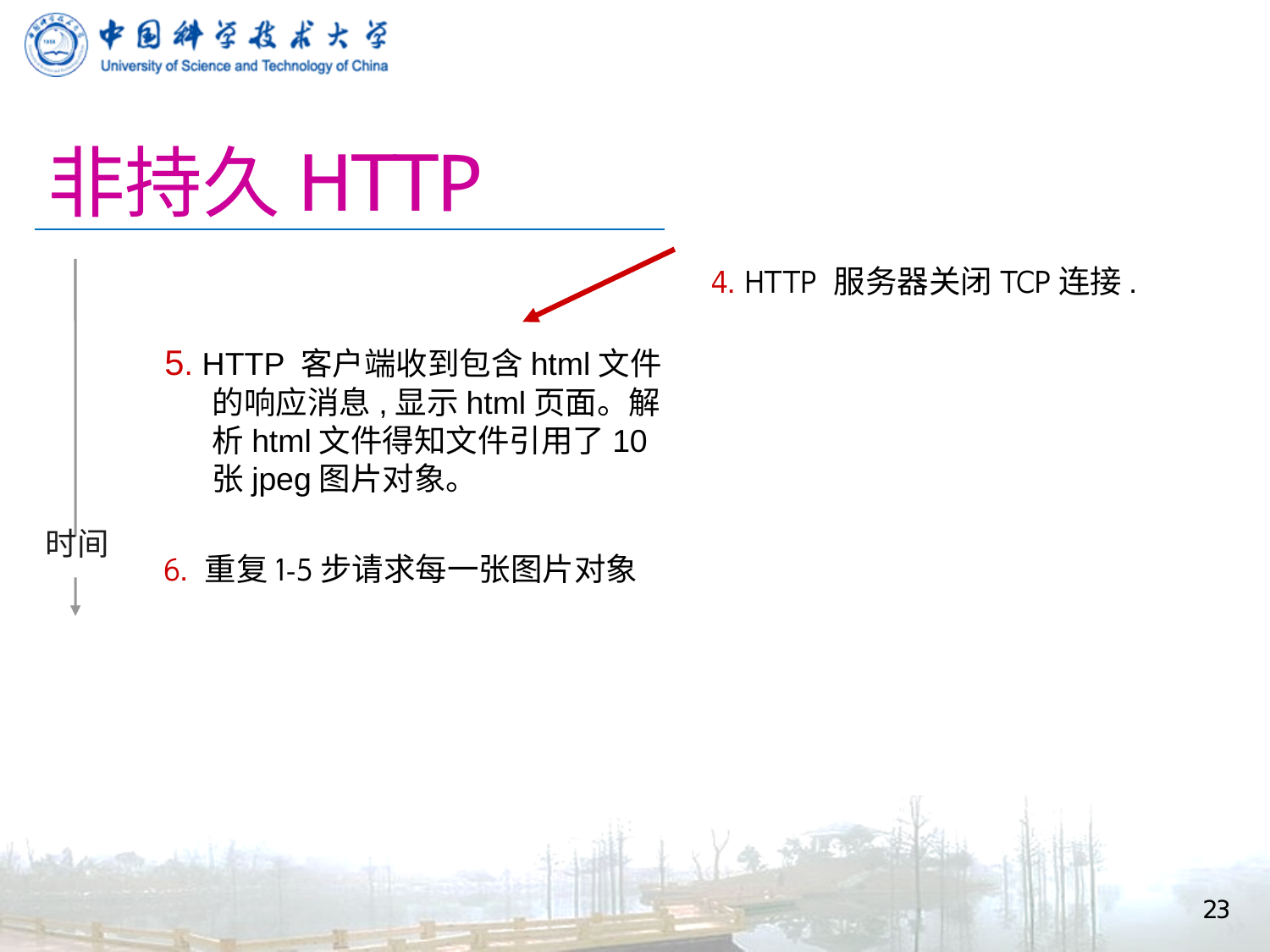

# 非持久HTTP

4. HTTP 服务器关闭TCP连接.

5. HTTP 客户端收到包含html文件的响应消息,显示html页面。解析html文件得知文件引用了10张jpeg图片对象。
时间

6. 重复1-5步请求每一张图片对象
23